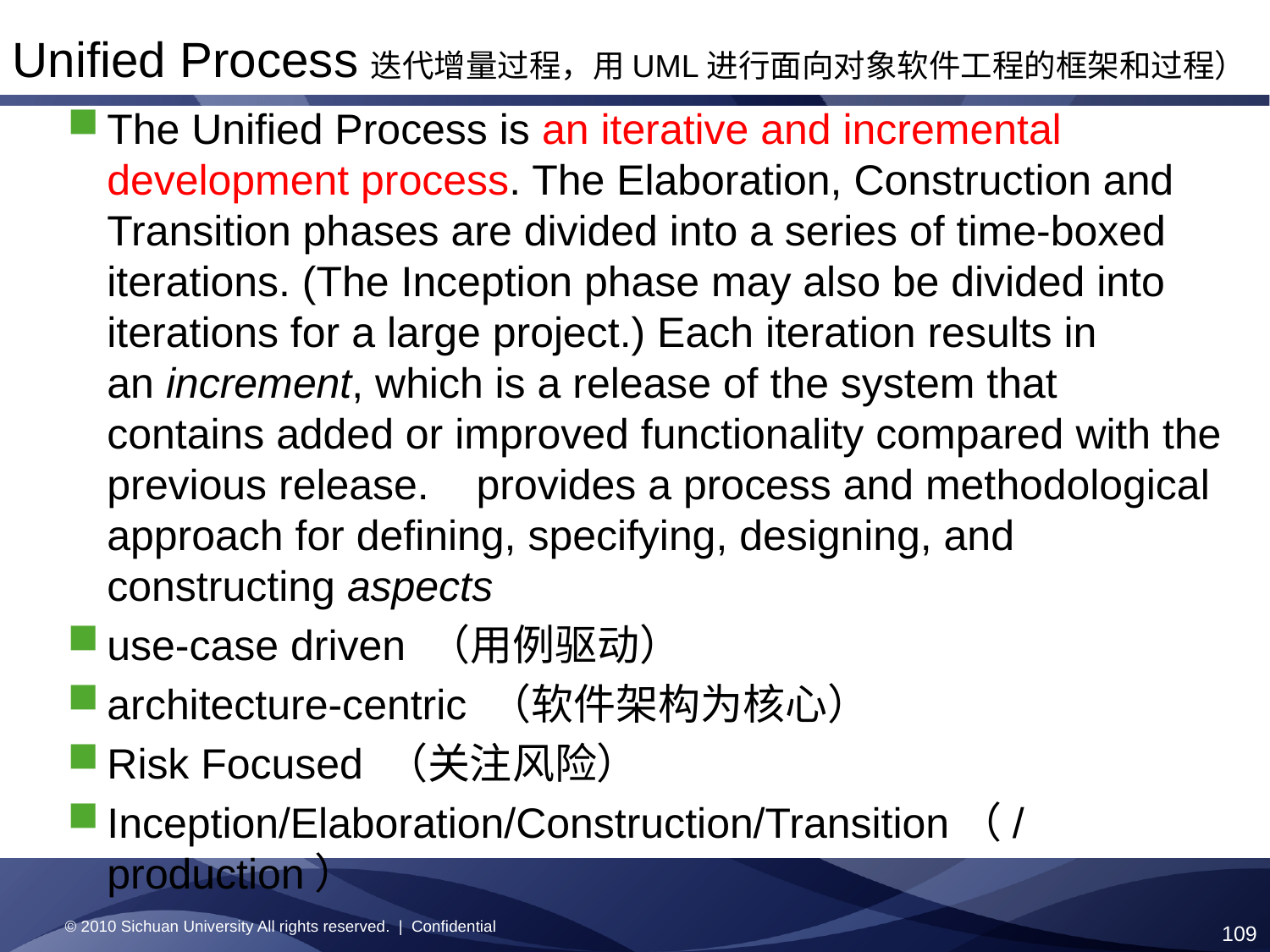

Unified Process迭代增量过程，用UML进行面向对象软件工程的框架和过程）
The Unified Process is an iterative and incremental development process. The Elaboration, Construction and Transition phases are divided into a series of time-boxed iterations. (The Inception phase may also be divided into iterations for a large project.) Each iteration results in an increment, which is a release of the system that contains added or improved functionality compared with the previous release.    provides a process and methodological approach for defining, specifying, designing, and constructing aspects
use-case driven （用例驱动）
architecture-centric （软件架构为核心）
Risk Focused （关注风险）
Inception/Elaboration/Construction/Transition（/production）
© 2010 Sichuan University All rights reserved.  |  Confidential
109